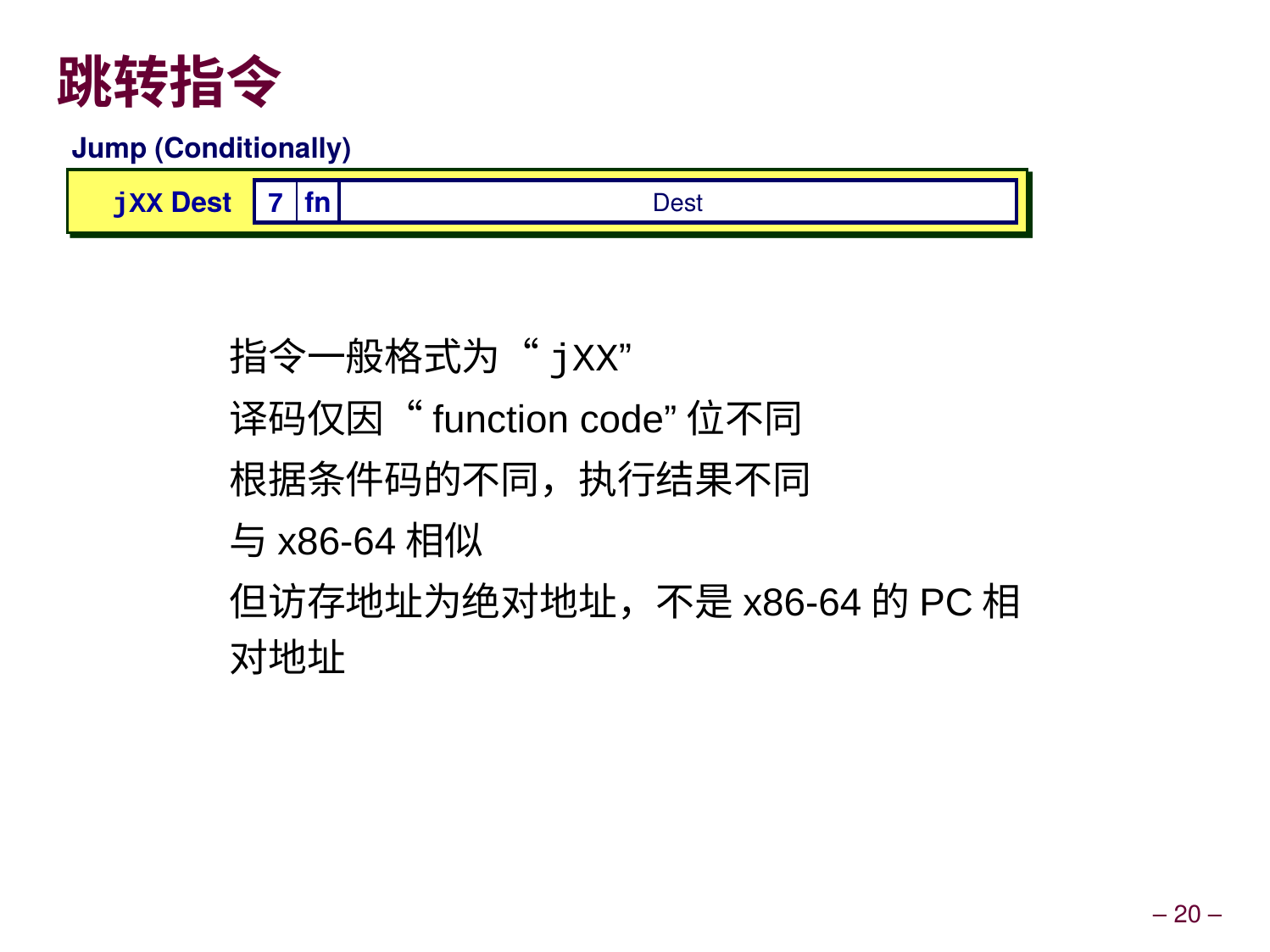

# 跳转指令
Jump (Conditionally)

jXX Dest
7

fn
Dest
指令一般格式为“jXX”
译码仅因“function code”位不同
根据条件码的不同，执行结果不同
与x86-64相似
但访存地址为绝对地址，不是x86-64的PC相对地址